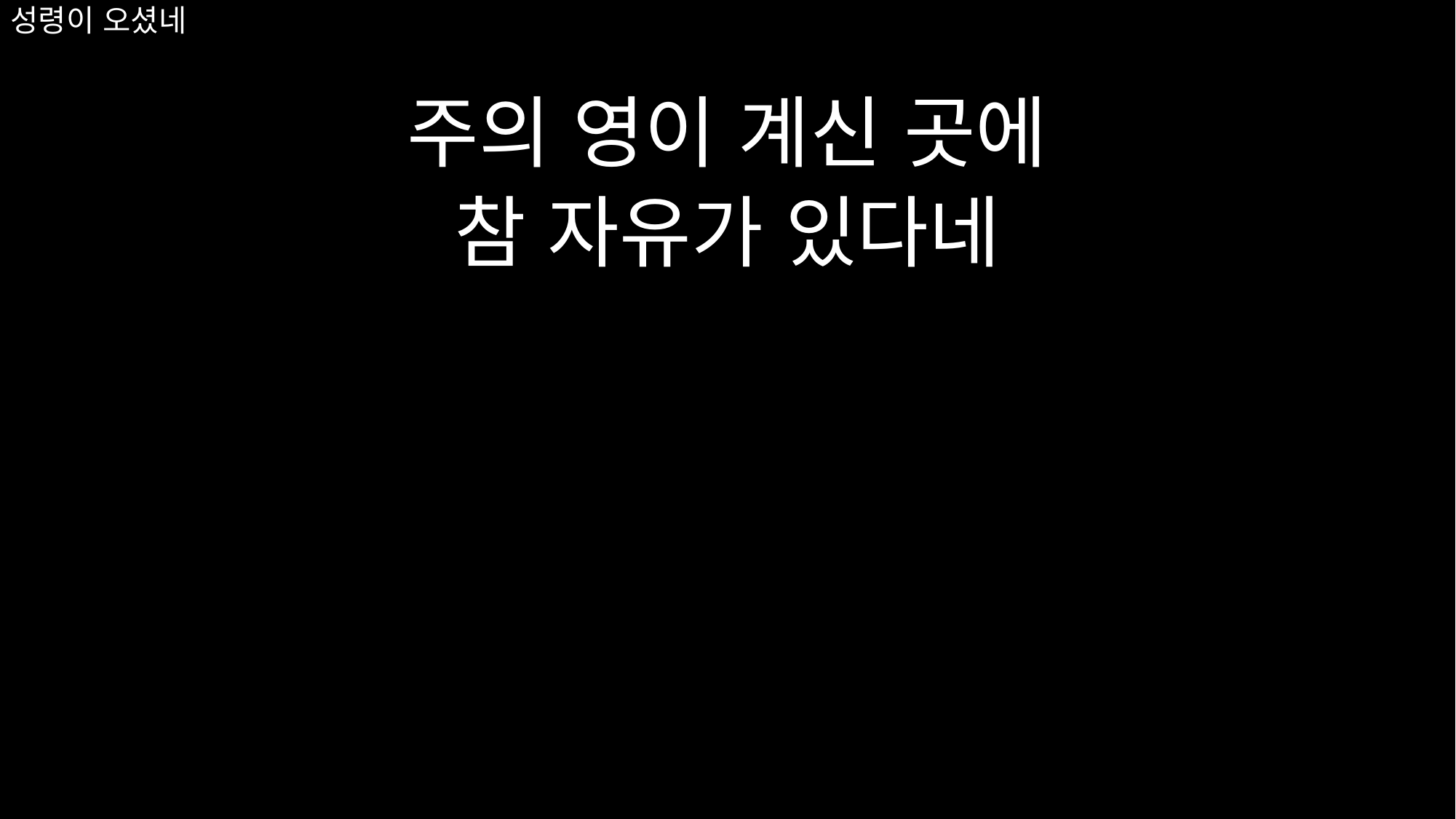

# 성령이 오셨네
주의 영이 계신 곳에
참 자유가 있다네